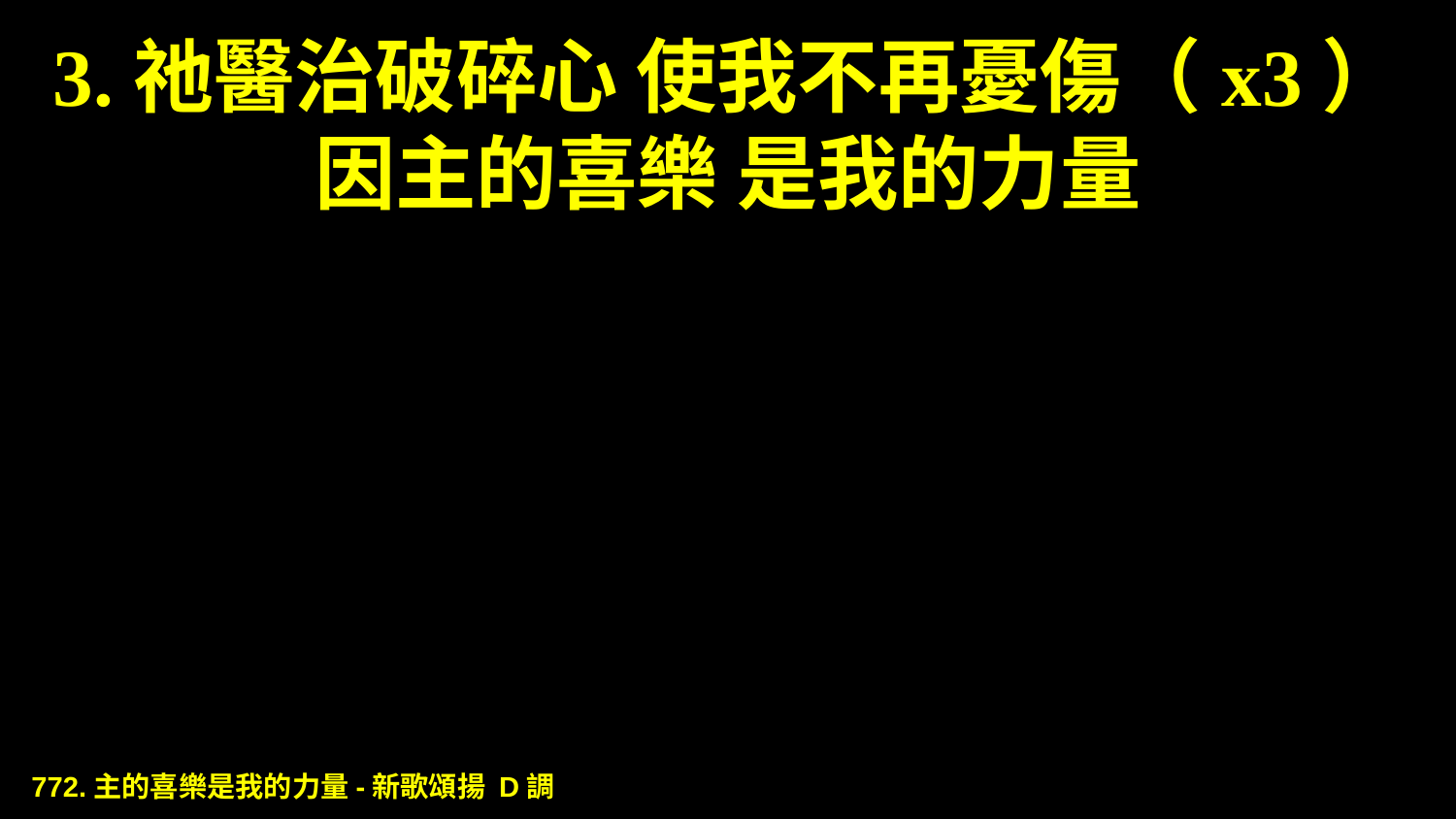

# 3.祂醫治破碎心 使我不再憂傷（x3） 因主的喜樂 是我的力量
772.主的喜樂是我的力量-新歌頌揚 D調